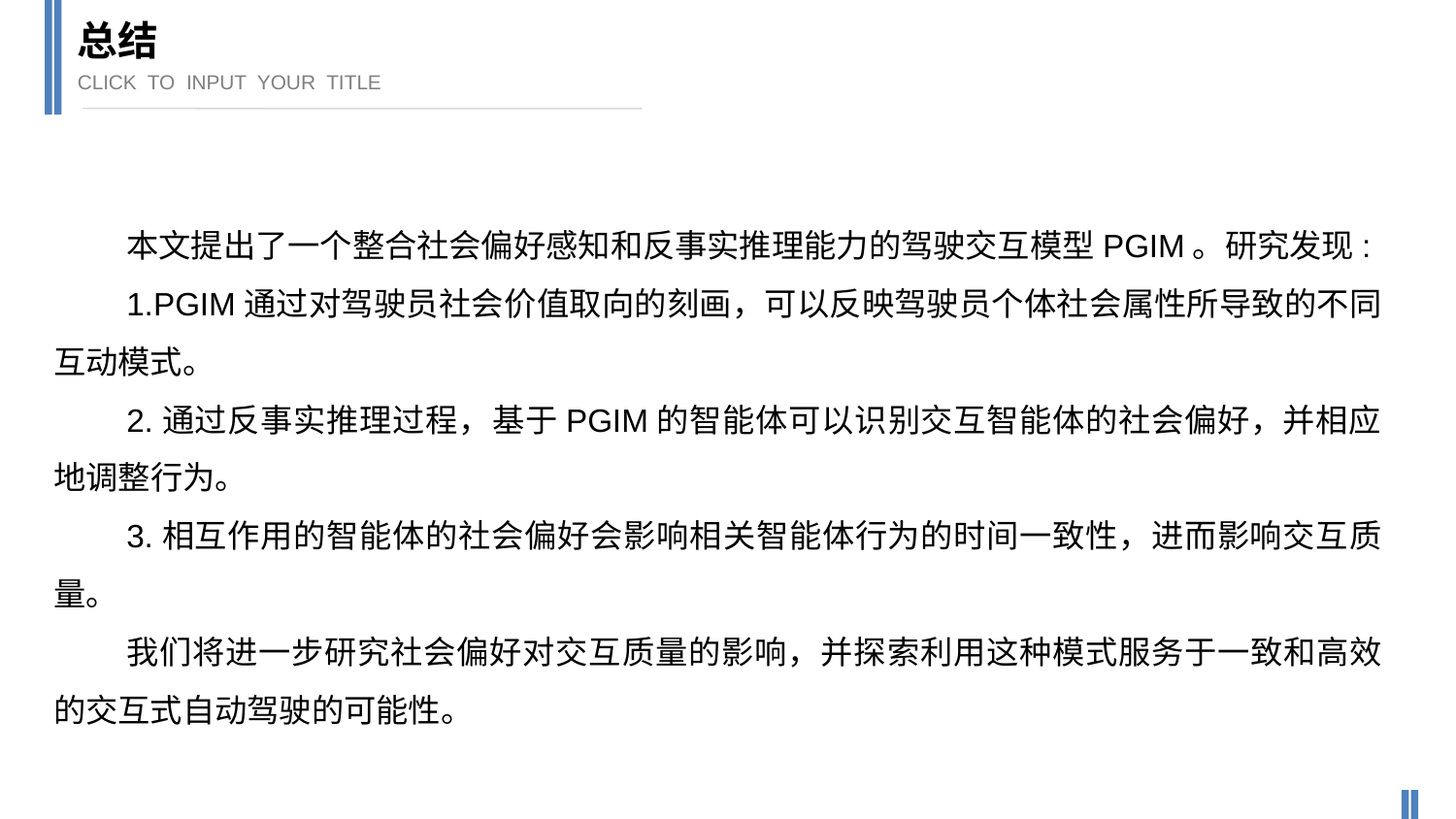

总结
CLICK  TO  INPUT  YOUR  TITLE
本文提出了一个整合社会偏好感知和反事实推理能力的驾驶交互模型PGIM。研究发现:
1.PGIM通过对驾驶员社会价值取向的刻画，可以反映驾驶员个体社会属性所导致的不同互动模式。
2.通过反事实推理过程，基于PGIM的智能体可以识别交互智能体的社会偏好，并相应地调整行为。
3.相互作用的智能体的社会偏好会影响相关智能体行为的时间一致性，进而影响交互质量。
我们将进一步研究社会偏好对交互质量的影响，并探索利用这种模式服务于一致和高效的交互式自动驾驶的可能性。